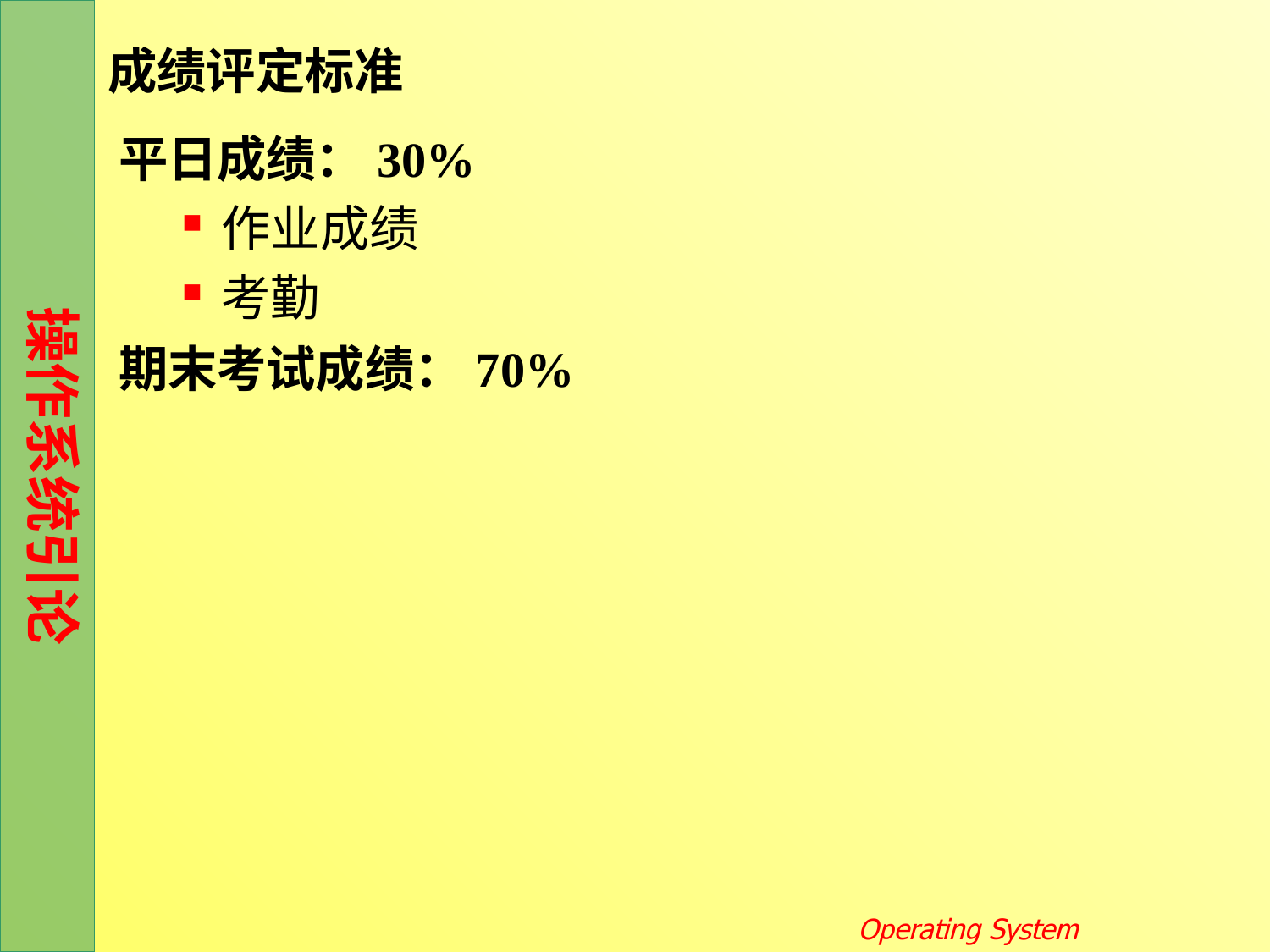

# 成绩评定标准
平日成绩：30%
作业成绩
考勤
期末考试成绩：70%
Operating System
6